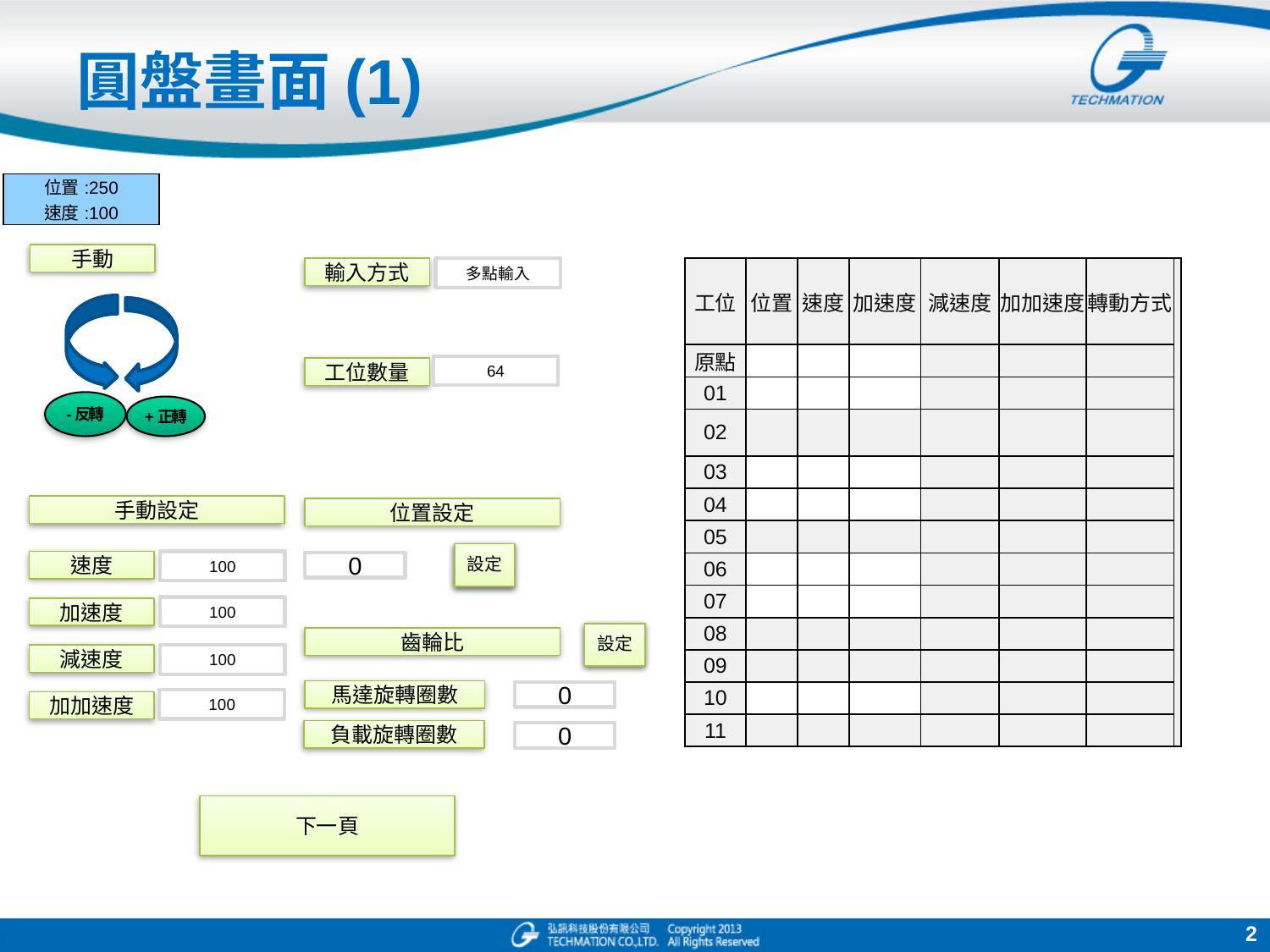

# 圓盤畫面(1)
| 位置:250 速度:100 |
| --- |
手動
輸入方式
多點輸入
| 工位 | 位置 | 速度 | 加速度 | 減速度 | 加加速度 | 轉動方式 |  |
| --- | --- | --- | --- | --- | --- | --- | --- |
| 原點 |  |  |  |  |  |  |  |
| 01 |  |  |  |  |  |  |  |
| 02 |  |  |  |  |  |  |  |
| 03 |  |  |  |  |  |  |  |
| 04 |  |  |  |  |  |  |  |
| 05 |  |  |  |  |  |  |  |
| 06 |  |  |  |  |  |  |  |
| 07 |  |  |  |  |  |  |  |
| 08 |  |  |  |  |  |  |  |
| 09 |  |  |  |  |  |  |  |
| 10 |  |  |  |  |  |  |  |
| 11 |  |  |  |  |  |  |  |

64
工位數量
-反轉
+正轉
手動設定
位置設定

設定
速度
100
0
100
加速度

設定
齒輪比
減速度
100
馬達旋轉圈數
0
100
加加速度
負載旋轉圈數
0
下一頁
2